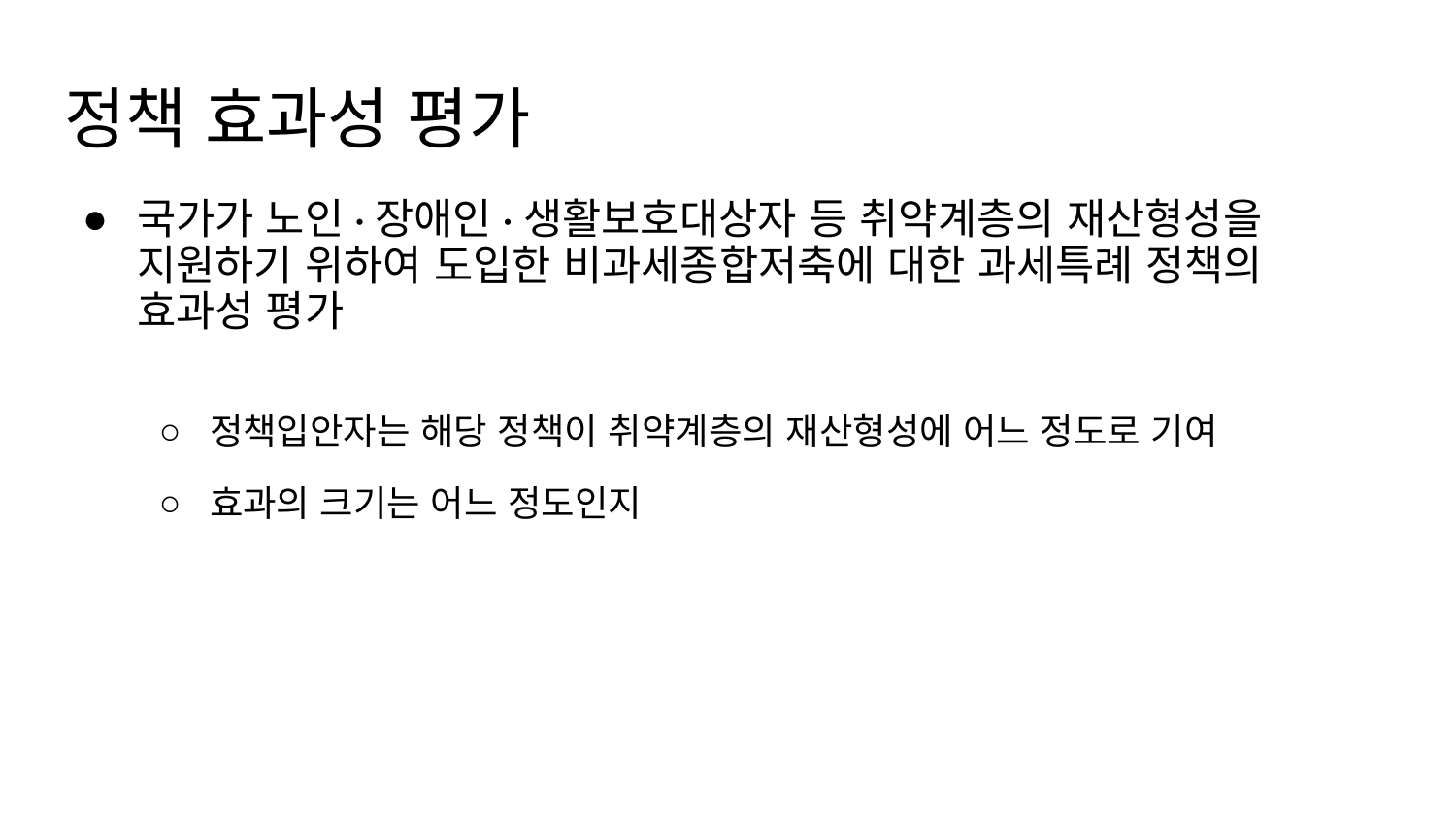

# 정책 효과성 평가
국가가 노인·장애인·생활보호대상자 등 취약계층의 재산형성을 지원하기 위하여 도입한 비과세종합저축에 대한 과세특례 정책의 효과성 평가

정책입안자는 해당 정책이 취약계층의 재산형성에 어느 정도로 기여
효과의 크기는 어느 정도인지